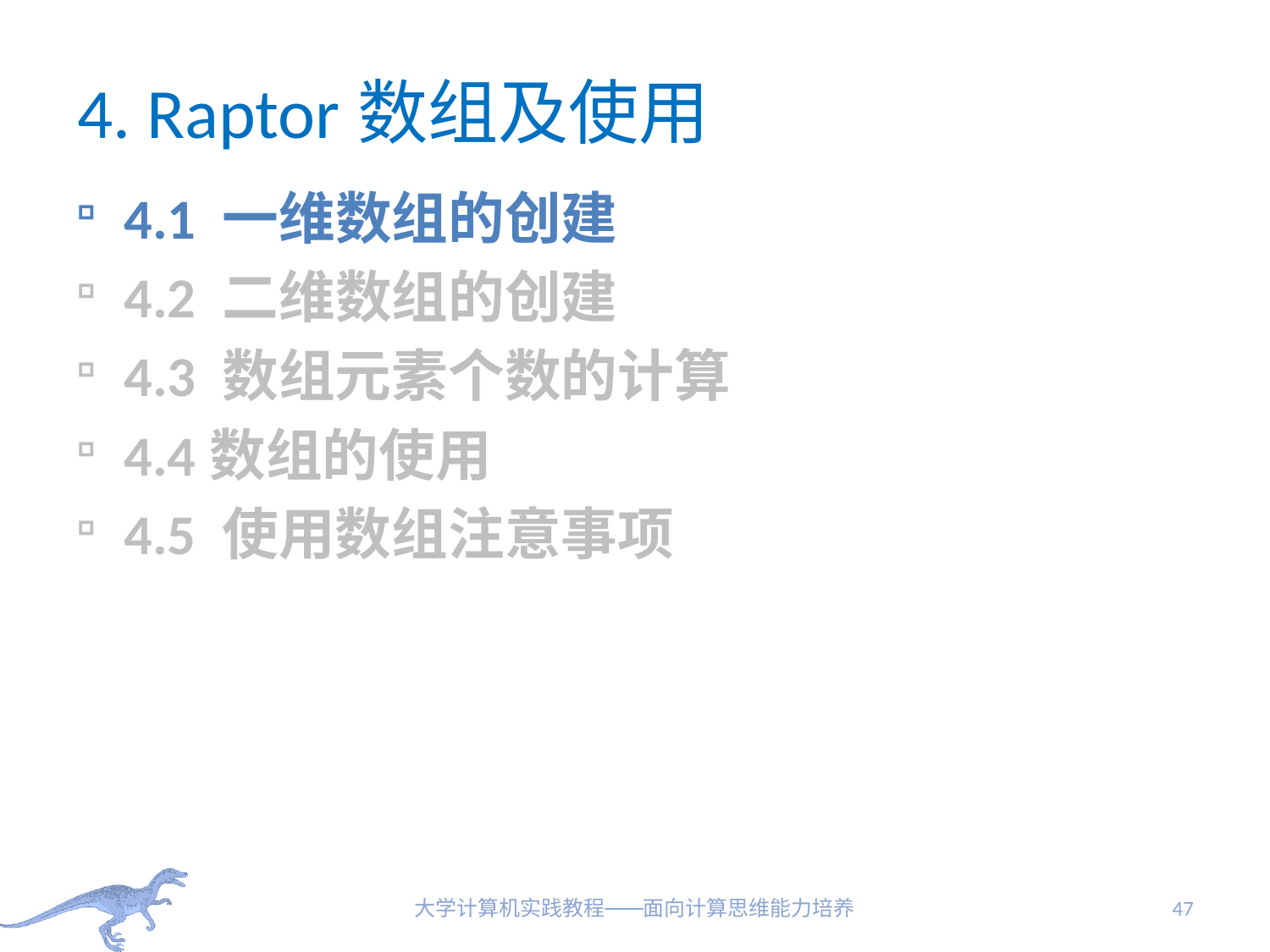

# 4. Raptor数组及使用
4.1 一维数组的创建
4.2 二维数组的创建
4.3 数组元素个数的计算
4.4数组的使用
4.5 使用数组注意事项

大学计算机实践教程——面向计算思维能力培养
47